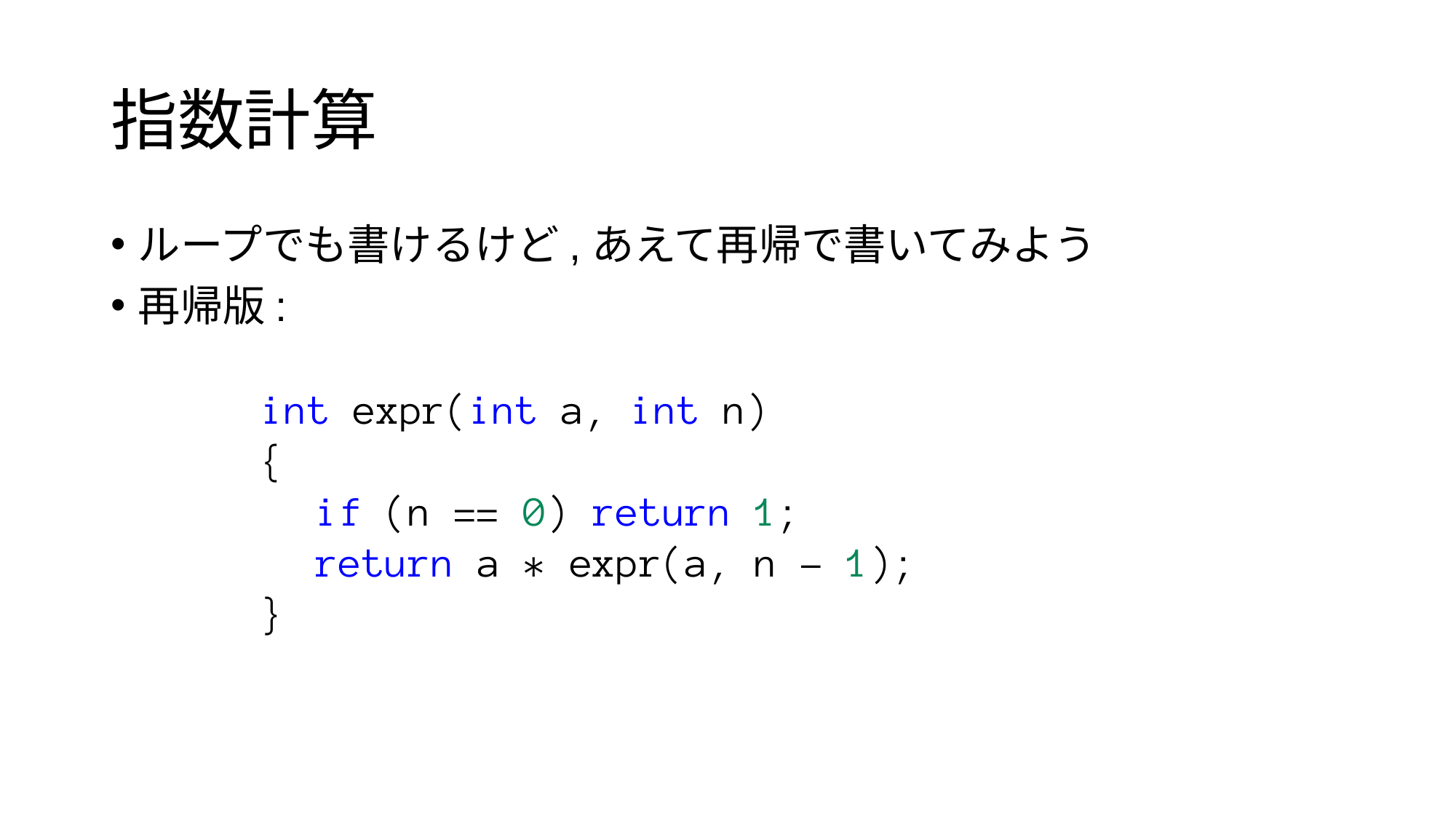

# 指数計算
ループでも書けるけど,あえて再帰で書いてみよう
再帰版:
int expr(int a, int n)
{
if (n == 0) return 1;
return a * expr(a, n - 1);
}